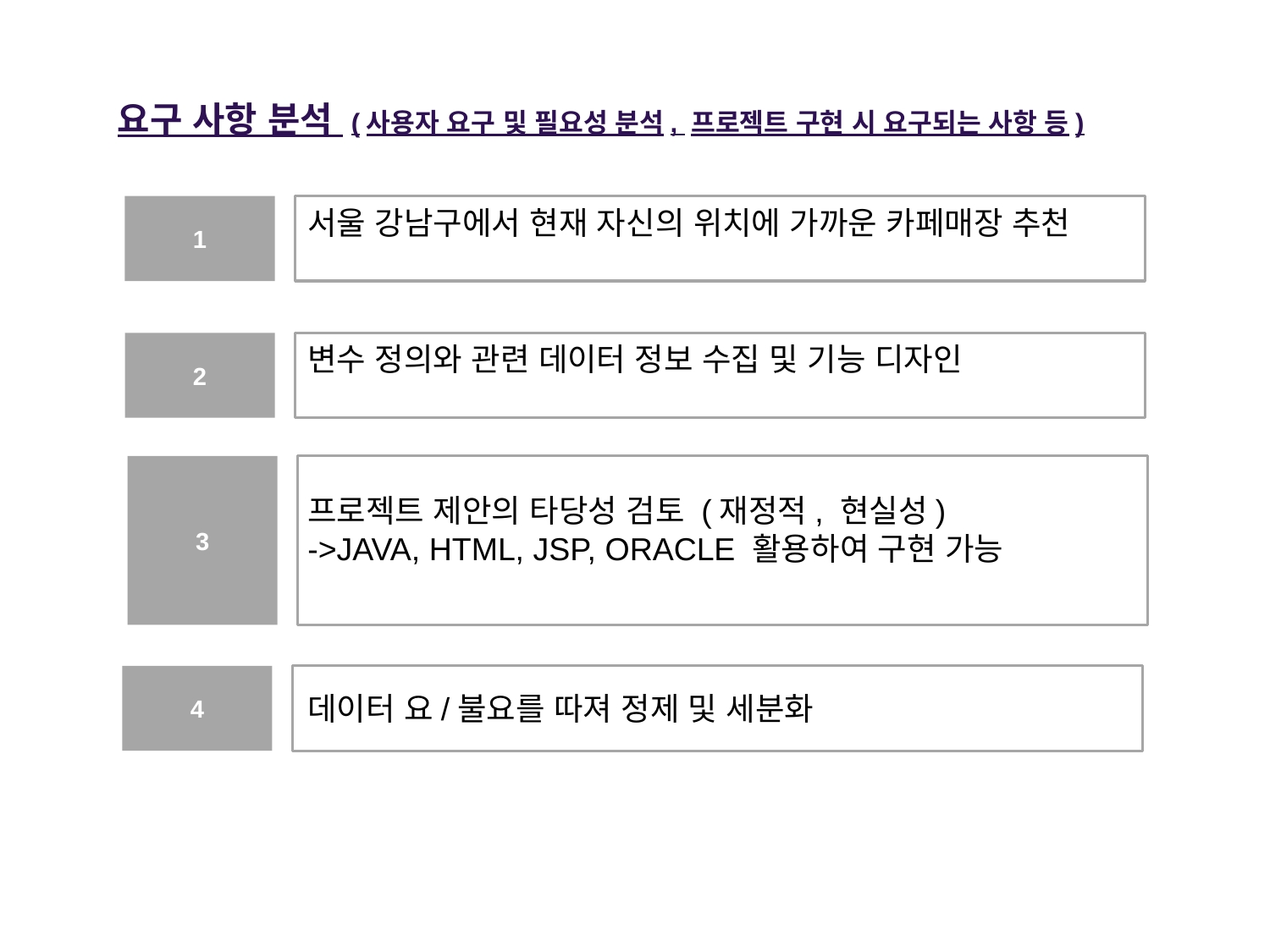

요구 사항 분석 (사용자 요구 및 필요성 분석, 프로젝트 구현 시 요구되는 사항 등)
1

서울 강남구에서 현재 자신의 위치에 가까운 카페매장 추천
2

변수 정의와 관련 데이터 정보 수집 및 기능 디자인
3

프로젝트 제안의 타당성 검토 (재정적, 현실성)
->JAVA, HTML, JSP, ORACLE 활용하여 구현 가능

4

데이터 요/불요를 따져 정제 및 세분화